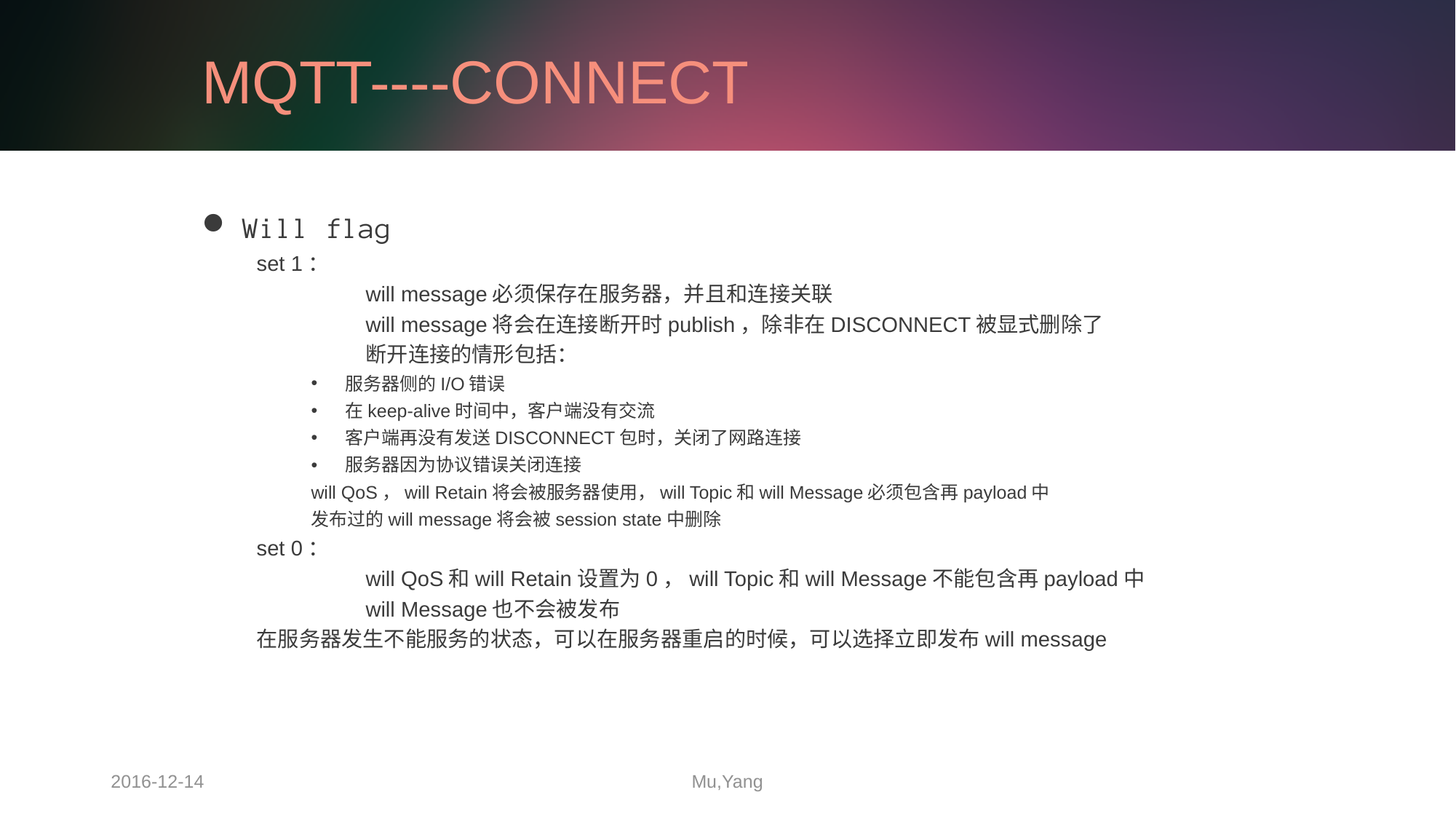

# MQTT----CONNECT
Will flag
set 1：
	will message必须保存在服务器，并且和连接关联
	will message将会在连接断开时publish，除非在DISCONNECT被显式删除了
	断开连接的情形包括：
服务器侧的I/O错误
在keep-alive时间中，客户端没有交流
客户端再没有发送DISCONNECT包时，关闭了网路连接
服务器因为协议错误关闭连接
will QoS，will Retain将会被服务器使用，will Topic和will Message必须包含再payload中
发布过的will message将会被session state中删除
set 0：
	will QoS和will Retain设置为0，will Topic和will Message不能包含再payload中
	will Message也不会被发布
在服务器发生不能服务的状态，可以在服务器重启的时候，可以选择立即发布will message
2016-12-14
Mu,Yang
18